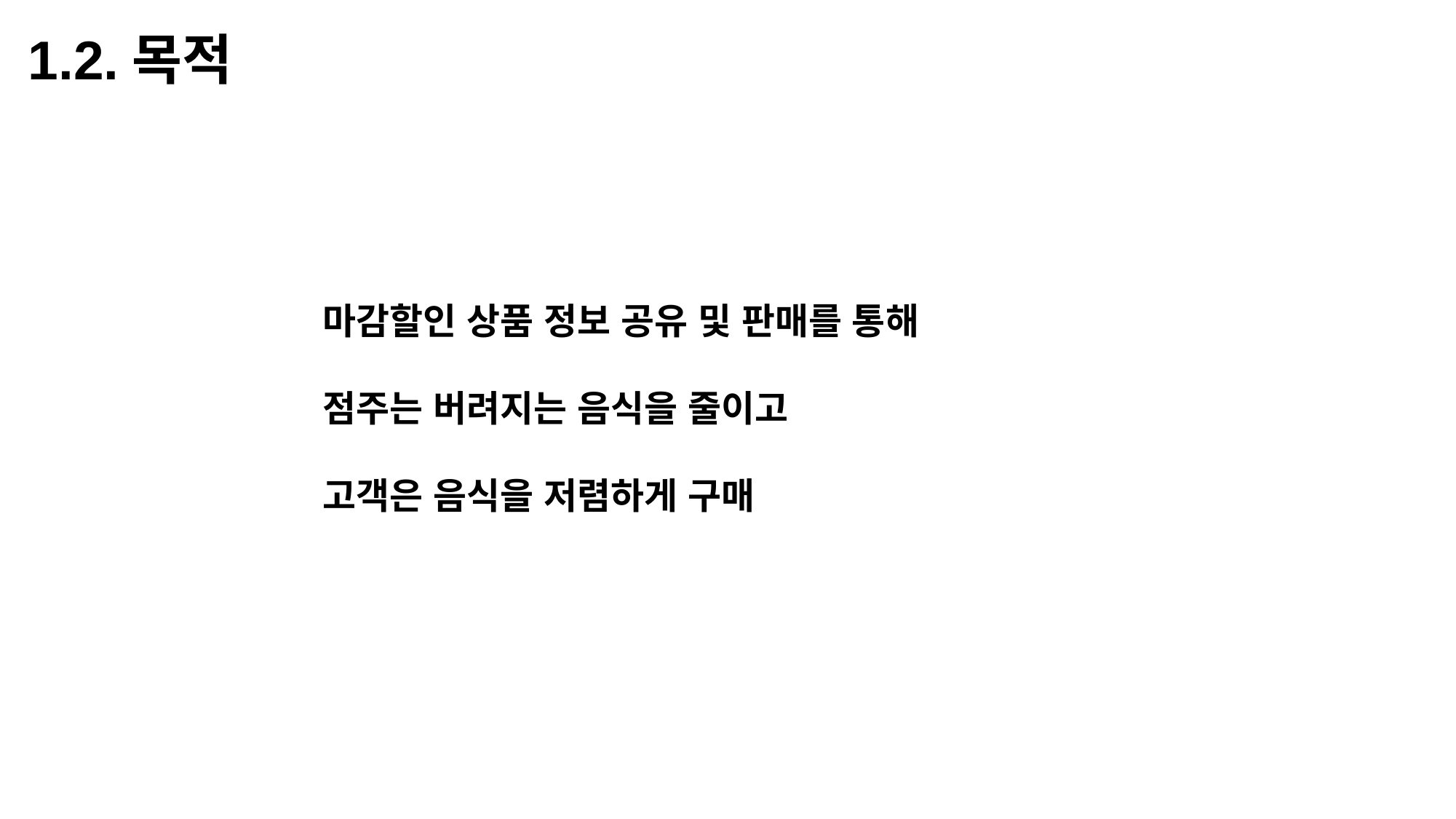

1.2.목적
마감할인 상품 정보 공유 및 판매를 통해

점주는 버려지는 음식을 줄이고

고객은 음식을 저렴하게 구매